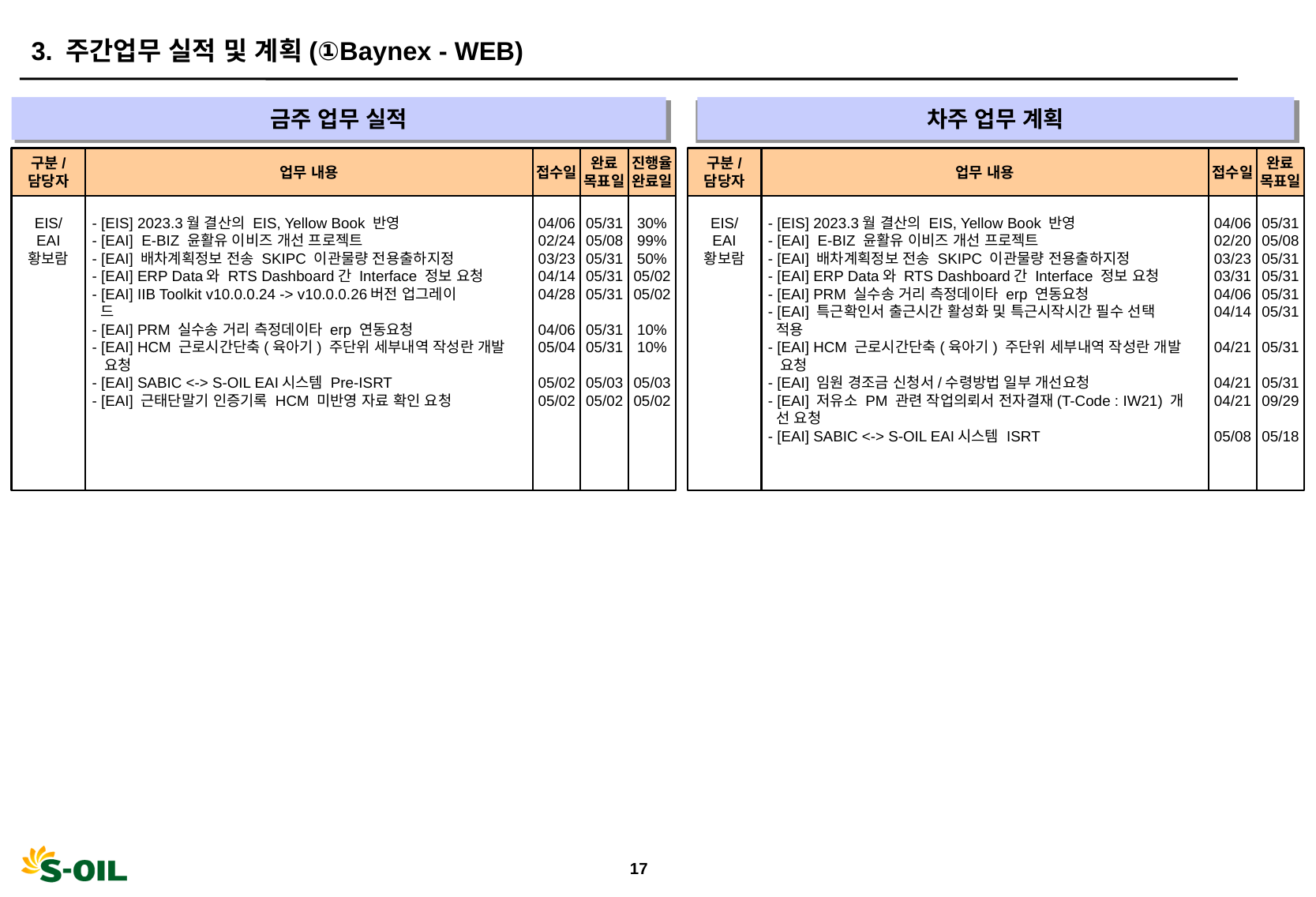

3. 주간업무 실적 및 계획(①Baynex - WEB)
금주 업무 실적
차주 업무 계획
" "
" "
구분/
담당자
업무 내용
접수일
완료
목표일
진행율
완료일
구분/
담당자
업무 내용
접수일
완료
목표일
EIS/
EAI
황보람

- [EIS] 2023.3월 결산의 EIS, Yellow Book 반영
- [EAI]  E-BIZ 윤활유 이비즈 개선 프로젝트
- [EAI] 배차계획정보 전송 SKIPC 이관물량 전용출하지정
- [EAI] ERP Data와 RTS Dashboard간 Interface 정보 요청
- [EAI] IIB Toolkit v10.0.0.24 -> v10.0.0.26버전 업그레이
  드
- [EAI] PRM 실수송 거리 측정데이타 erp 연동요청
- [EAI] HCM 근로시간단축(육아기) 주단위 세부내역 작성란 개발
   요청
- [EAI] SABIC <-> S-OIL EAI시스템 Pre-ISRT
- [EAI] 근태단말기 인증기록 HCM 미반영 자료 확인 요청
04/06
02/24
03/23
04/14
04/28
04/06
05/04
05/02
05/02
05/31
05/08
05/31
05/31
05/31
05/31
05/31
05/03
05/02
30%
99%
50%
05/02
05/02
10%
10%
05/03
05/02
EIS/
EAI
황보람

- [EIS] 2023.3월 결산의 EIS, Yellow Book 반영
- [EAI]  E-BIZ 윤활유 이비즈 개선 프로젝트
- [EAI] 배차계획정보 전송 SKIPC 이관물량 전용출하지정
- [EAI] ERP Data와 RTS Dashboard간 Interface 정보 요청
- [EAI] PRM 실수송 거리 측정데이타 erp 연동요청
- [EAI] 특근확인서 출근시간 활성화 및 특근시작시간 필수 선택
  적용
- [EAI] HCM 근로시간단축(육아기) 주단위 세부내역 작성란 개발
   요청
- [EAI] 임원 경조금 신청서/수령방법 일부 개선요청
- [EAI] 저유소 PM 관련 작업의뢰서 전자결재(T-Code : IW21) 개
  선 요청
- [EAI] SABIC <-> S-OIL EAI시스템 ISRT
04/06
02/20
03/23
03/31
04/06
04/14
04/21
04/21
04/21
05/08
05/31
05/08
05/31
05/31
05/31
05/31
05/31
05/31
09/29
05/18